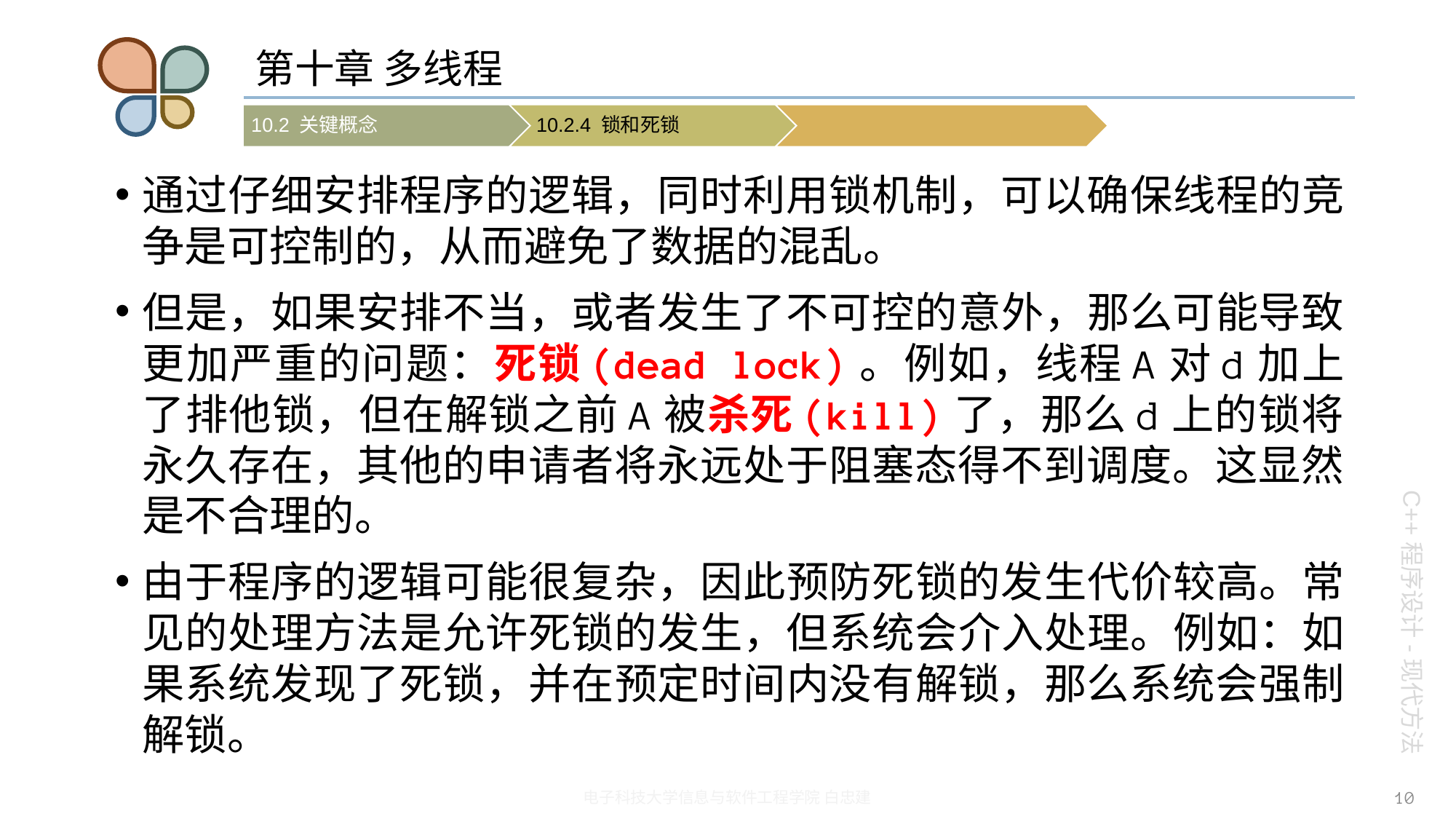

# 第十章 多线程
10.2 关键概念
10.2.4 锁和死锁

通过仔细安排程序的逻辑，同时利用锁机制，可以确保线程的竞争是可控制的，从而避免了数据的混乱。
但是，如果安排不当，或者发生了不可控的意外，那么可能导致更加严重的问题：死锁(dead lock)。例如，线程A对d加上了排他锁，但在解锁之前A被杀死(kill)了，那么d上的锁将永久存在，其他的申请者将永远处于阻塞态得不到调度。这显然是不合理的。
由于程序的逻辑可能很复杂，因此预防死锁的发生代价较高。常见的处理方法是允许死锁的发生，但系统会介入处理。例如：如果系统发现了死锁，并在预定时间内没有解锁，那么系统会强制解锁。
10